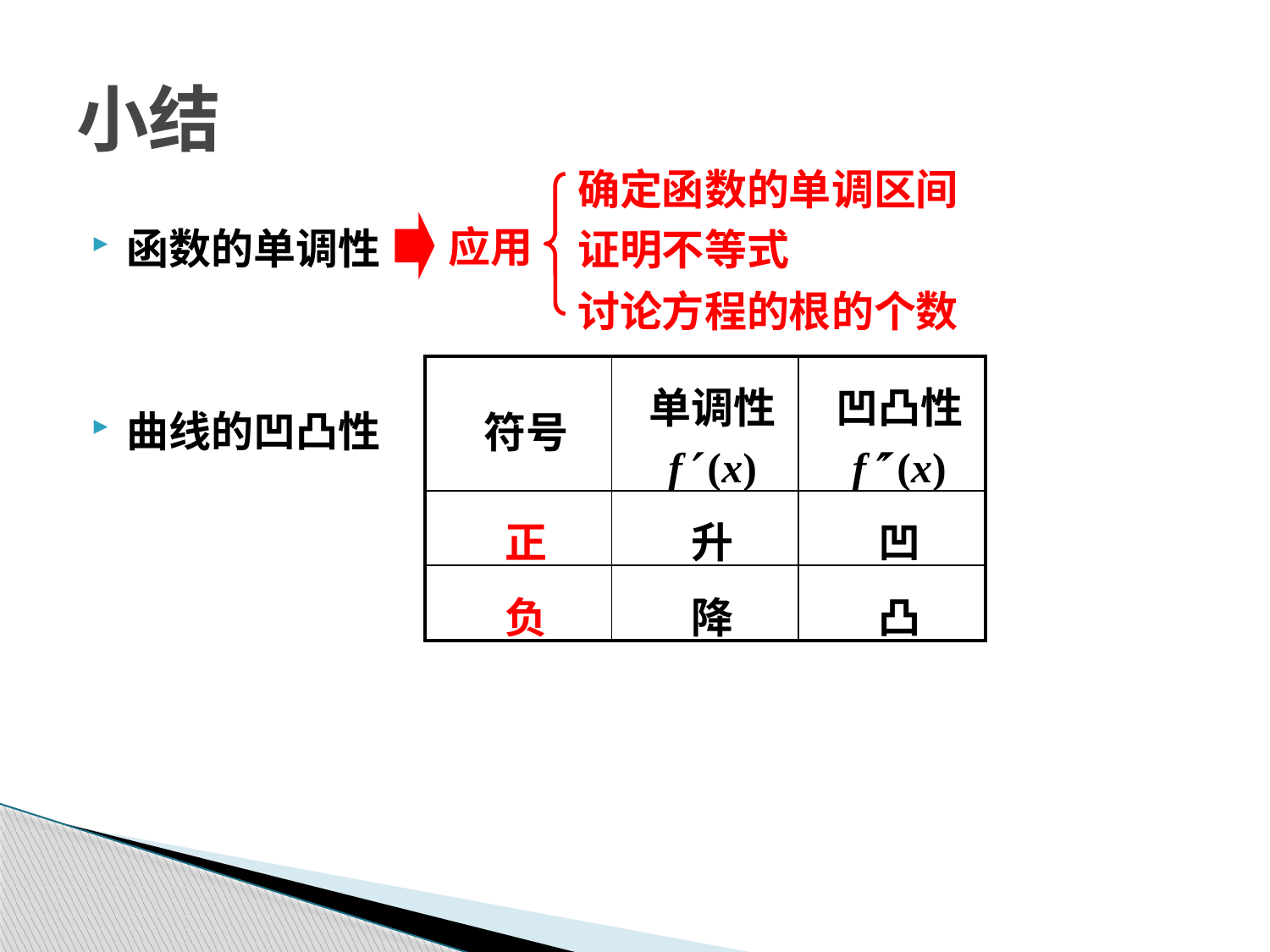

小结
确定函数的单调区间
证明不等式
讨论方程的根的个数

函数的单调性

曲线的凹凸性

应用
| 符号 | 单调性 f′ (x) | 凹凸性 f″ (x) |
| --- | --- | --- |
| 正 | 升 | 凹 |
| 负 | 降 | 凸 |